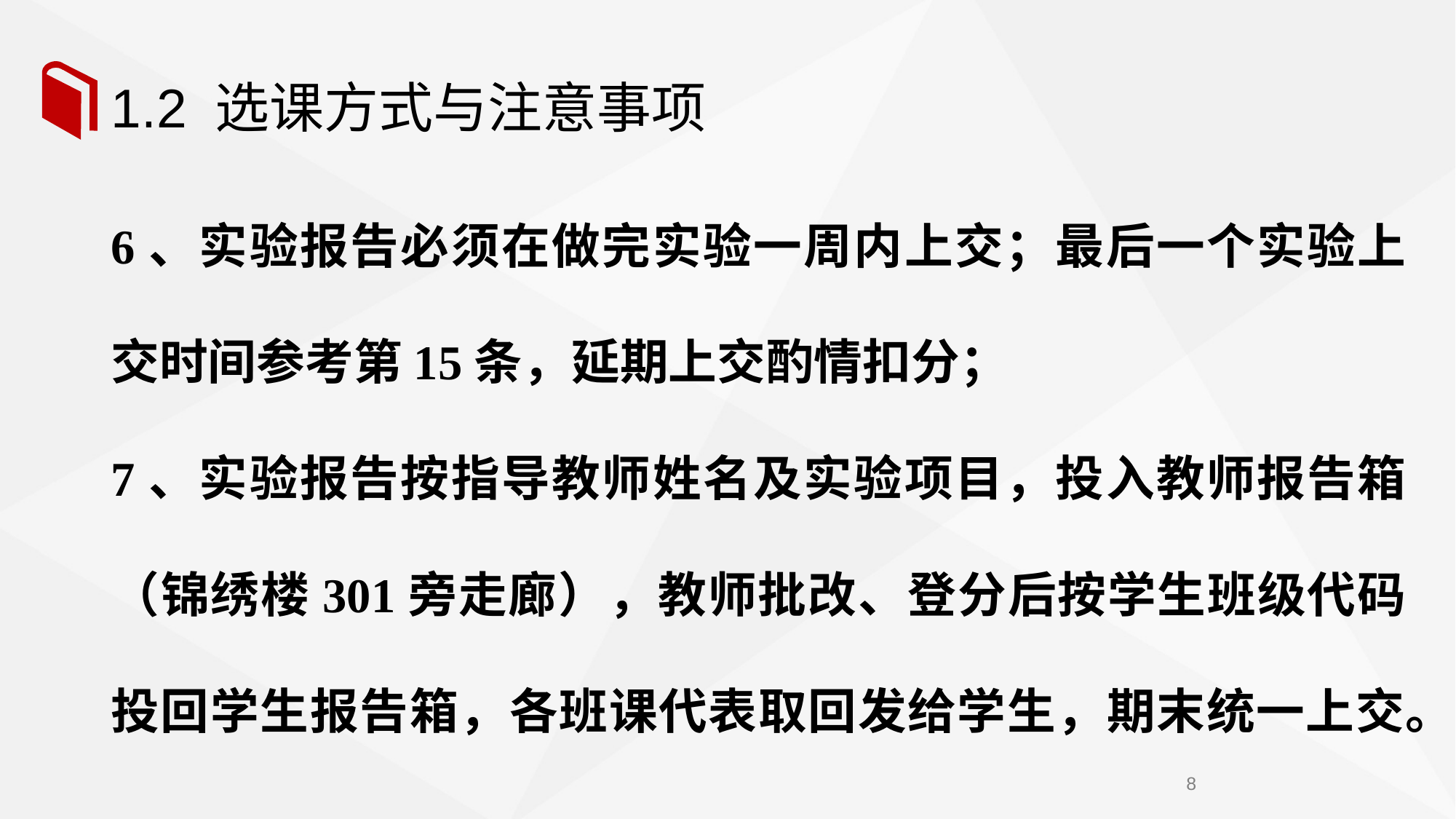

# 1.2 选课方式与注意事项
6、实验报告必须在做完实验一周内上交；最后一个实验上交时间参考第15条，延期上交酌情扣分；
7、实验报告按指导教师姓名及实验项目，投入教师报告箱（锦绣楼301旁走廊），教师批改、登分后按学生班级代码投回学生报告箱，各班课代表取回发给学生，期末统一上交。
8